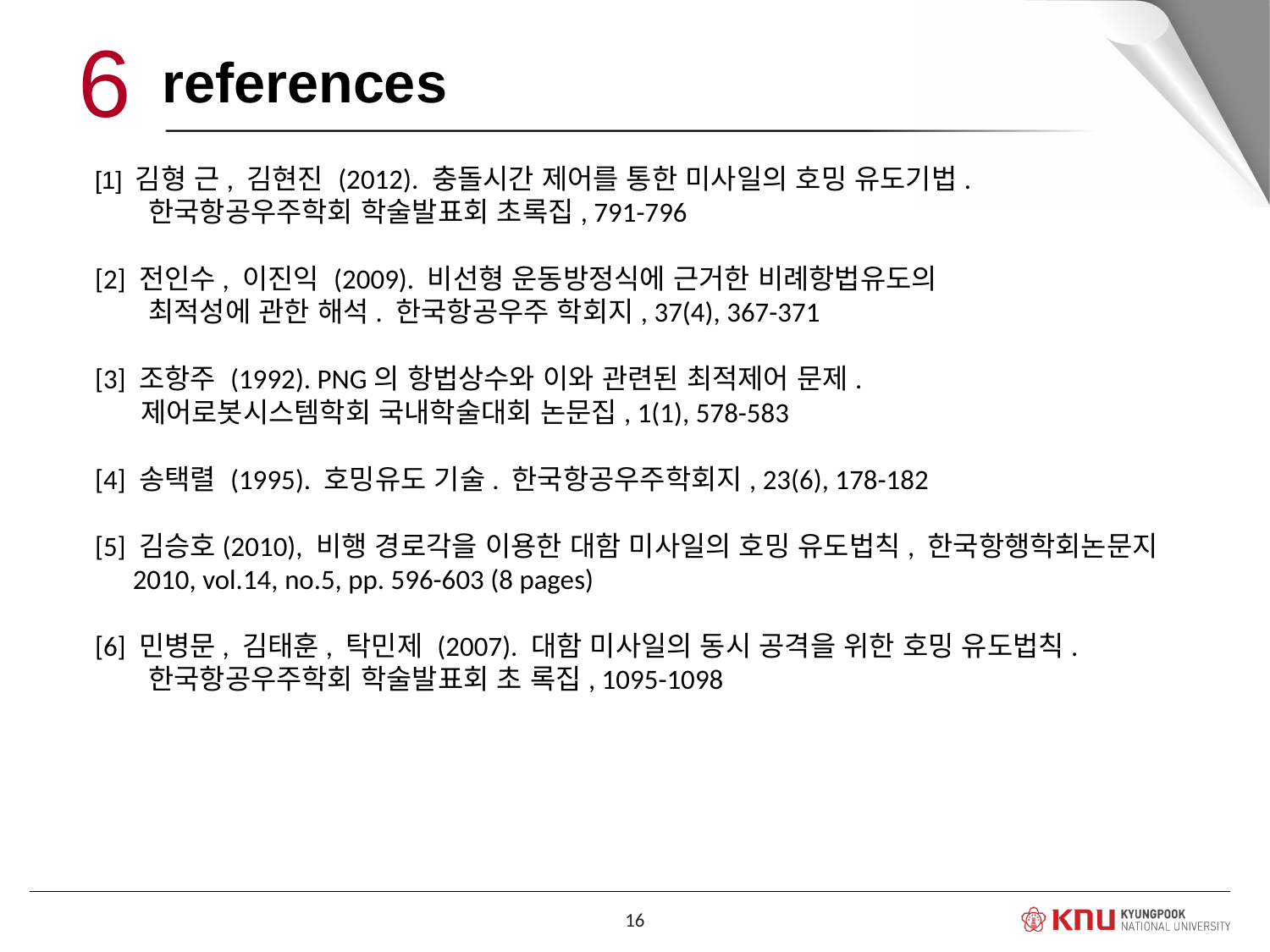

6
references
[1] 김형 근, 김현진 (2012). 충돌시간 제어를 통한 미사일의 호밍 유도기법.
      한국항공우주학회 학술발표회 초록집, 791-796

[2] 전인수, 이진익 (2009). 비선형 운동방정식에 근거한 비례항법유도의
      최적성에 관한 해석. 한국항공우주 학회지, 37(4), 367-371

[3] 조항주 (1992). PNG의 항법상수와 이와 관련된 최적제어 문제.
     제어로봇시스템학회 국내학술대회 논문집, 1(1), 578-583

[4] 송택렬 (1995). 호밍유도 기술. 한국항공우주학회지, 23(6), 178-182

[5] 김승호(2010), 비행 경로각을 이용한 대함 미사일의 호밍 유도법칙, 한국항행학회논문지
    2010, vol.14, no.5, pp. 596-603 (8 pages)

[6] 민병문, 김태훈, 탁민제 (2007). 대함 미사일의 동시 공격을 위한 호밍 유도법칙.
      한국항공우주학회 학술발표회 초 록집, 1095-1098
16